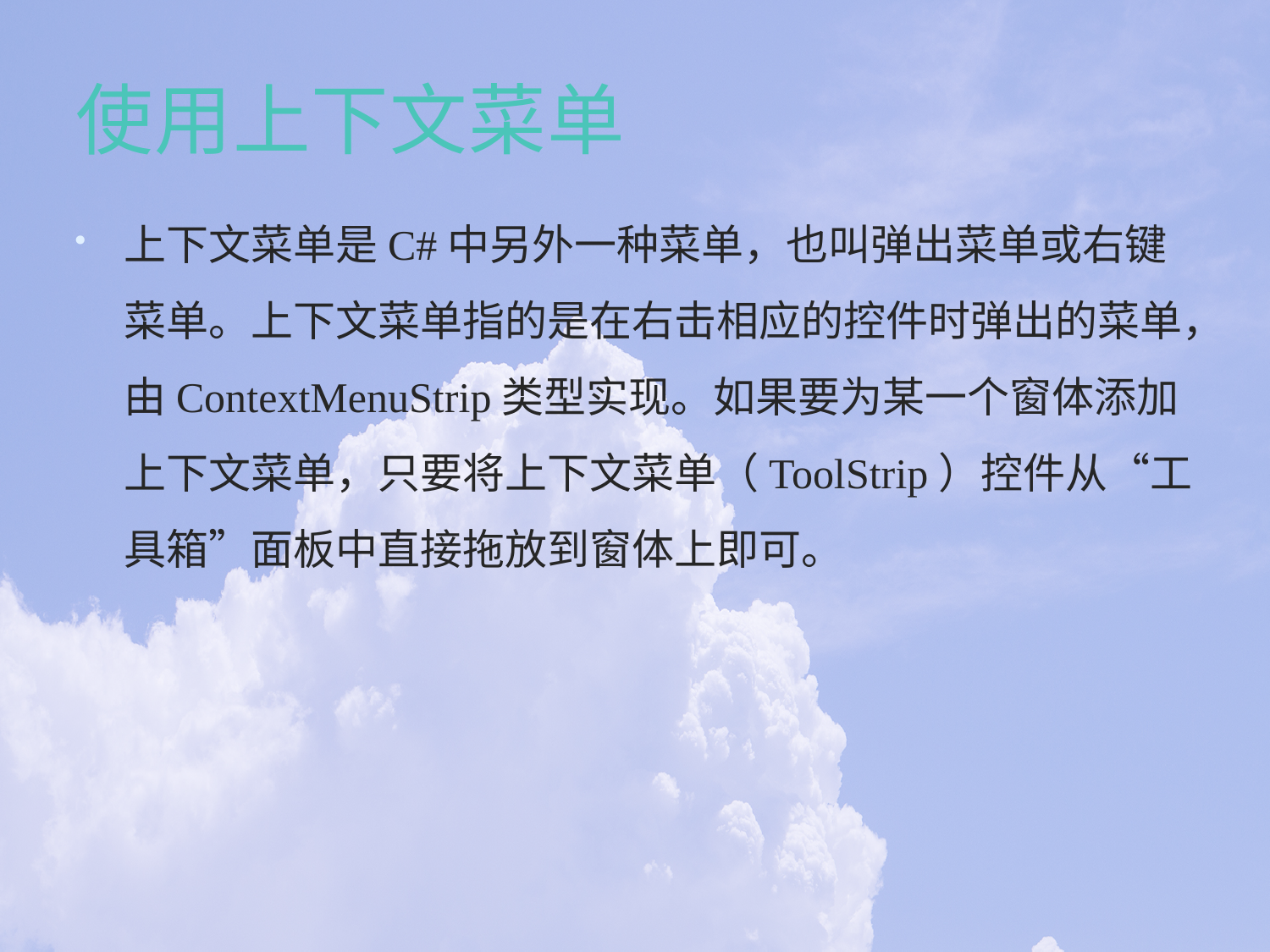

# 使用上下文菜单
上下文菜单是C#中另外一种菜单，也叫弹出菜单或右键菜单。上下文菜单指的是在右击相应的控件时弹出的菜单，由ContextMenuStrip类型实现。如果要为某一个窗体添加上下文菜单，只要将上下文菜单（ToolStrip）控件从“工具箱”面板中直接拖放到窗体上即可。